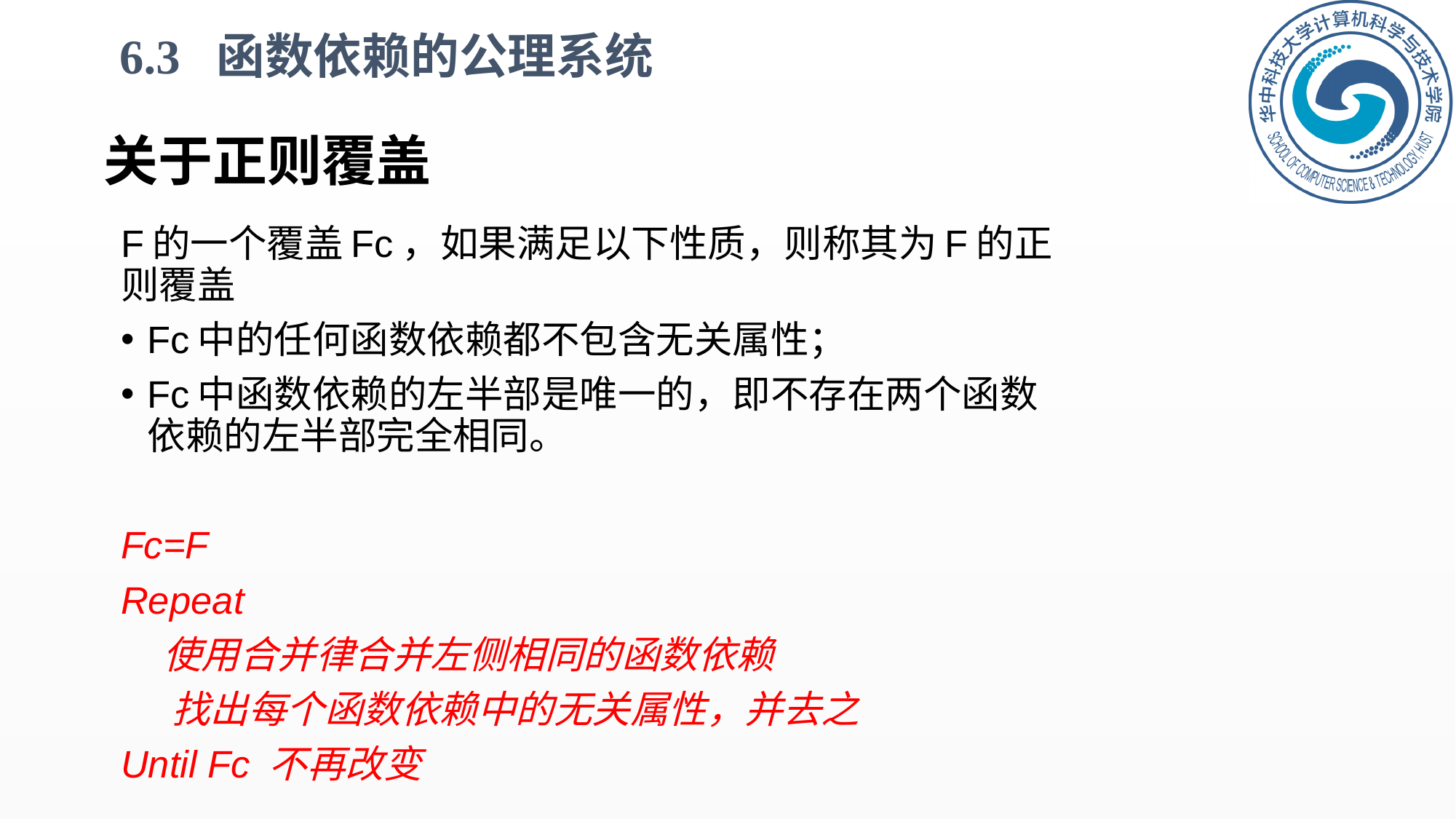

6.3  函数依赖的公理系统
# 关于正则覆盖
F的一个覆盖Fc，如果满足以下性质，则称其为F的正则覆盖
Fc中的任何函数依赖都不包含无关属性；
Fc中函数依赖的左半部是唯一的，即不存在两个函数依赖的左半部完全相同。

Fc=F
Repeat
    使用合并律合并左侧相同的函数依赖
     找出每个函数依赖中的无关属性，并去之
Until Fc 不再改变